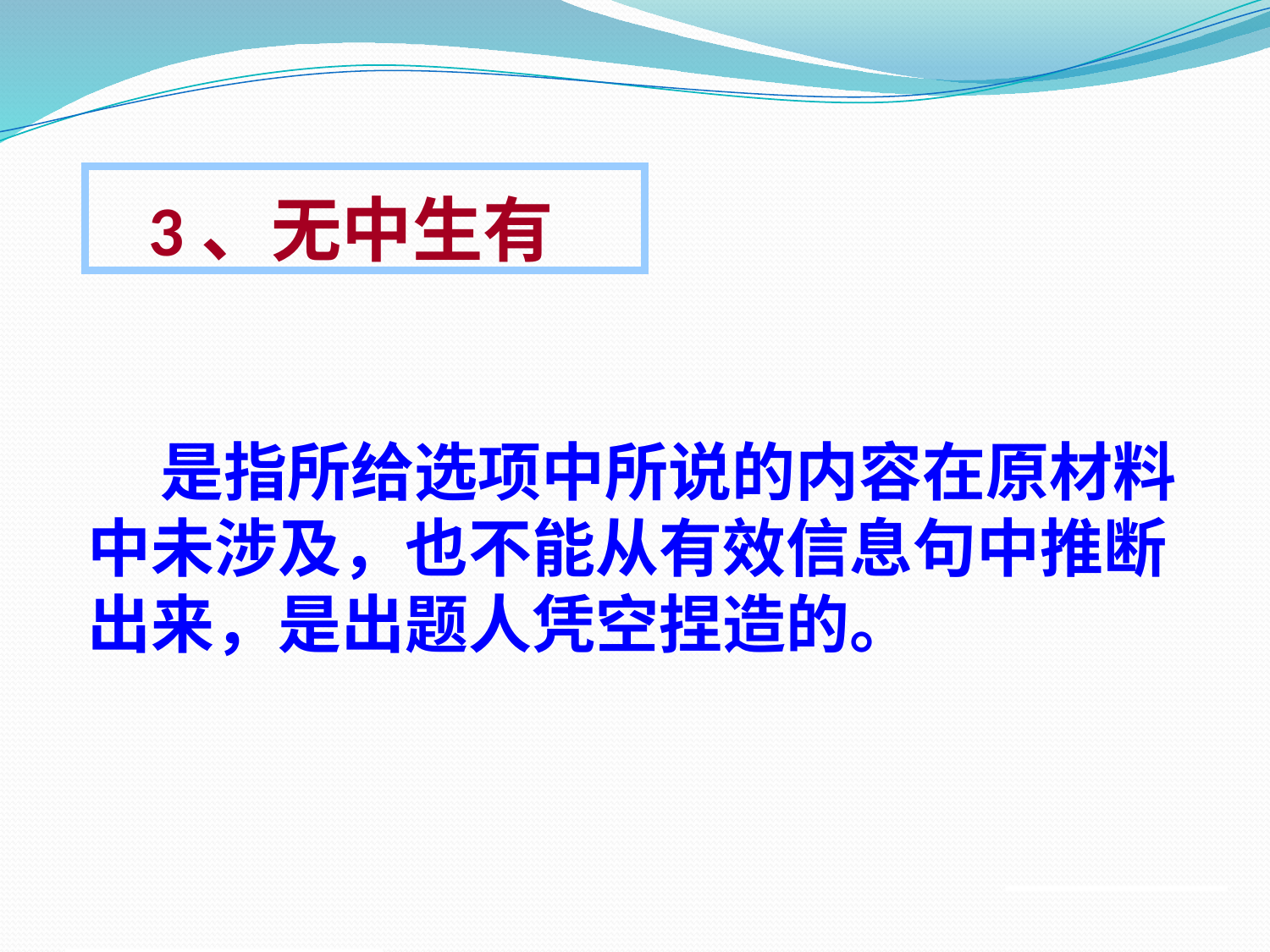

# 3、无中生有
    是指所给选项中所说的内容在原材料中未涉及，也不能从有效信息句中推断出来，是出题人凭空捏造的。